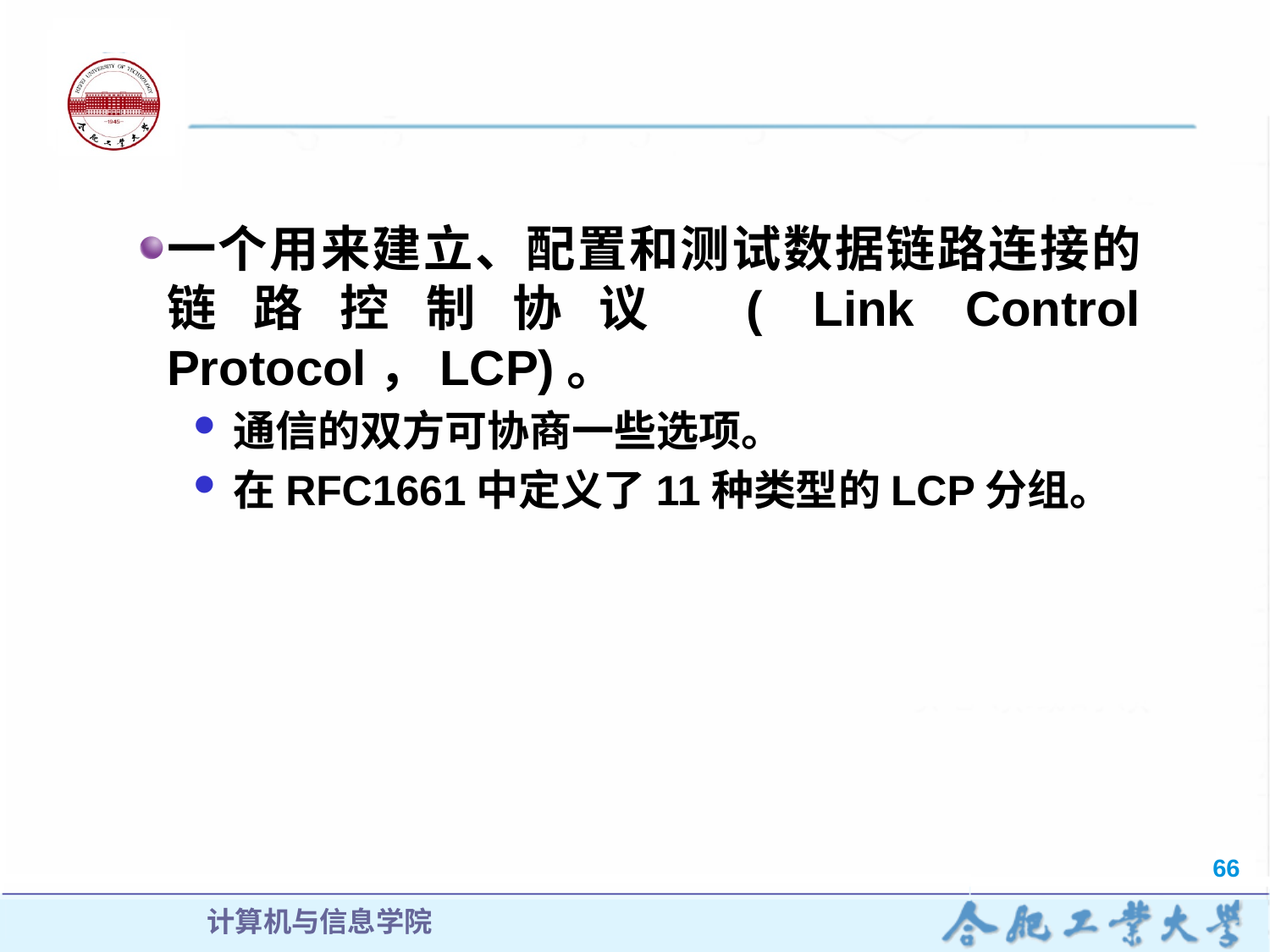

#
一个用来建立、配置和测试数据链路连接的链路控制协议 ( Link Control Protocol，LCP)。
通信的双方可协商一些选项。
在RFC1661中定义了11种类型的LCP分组。